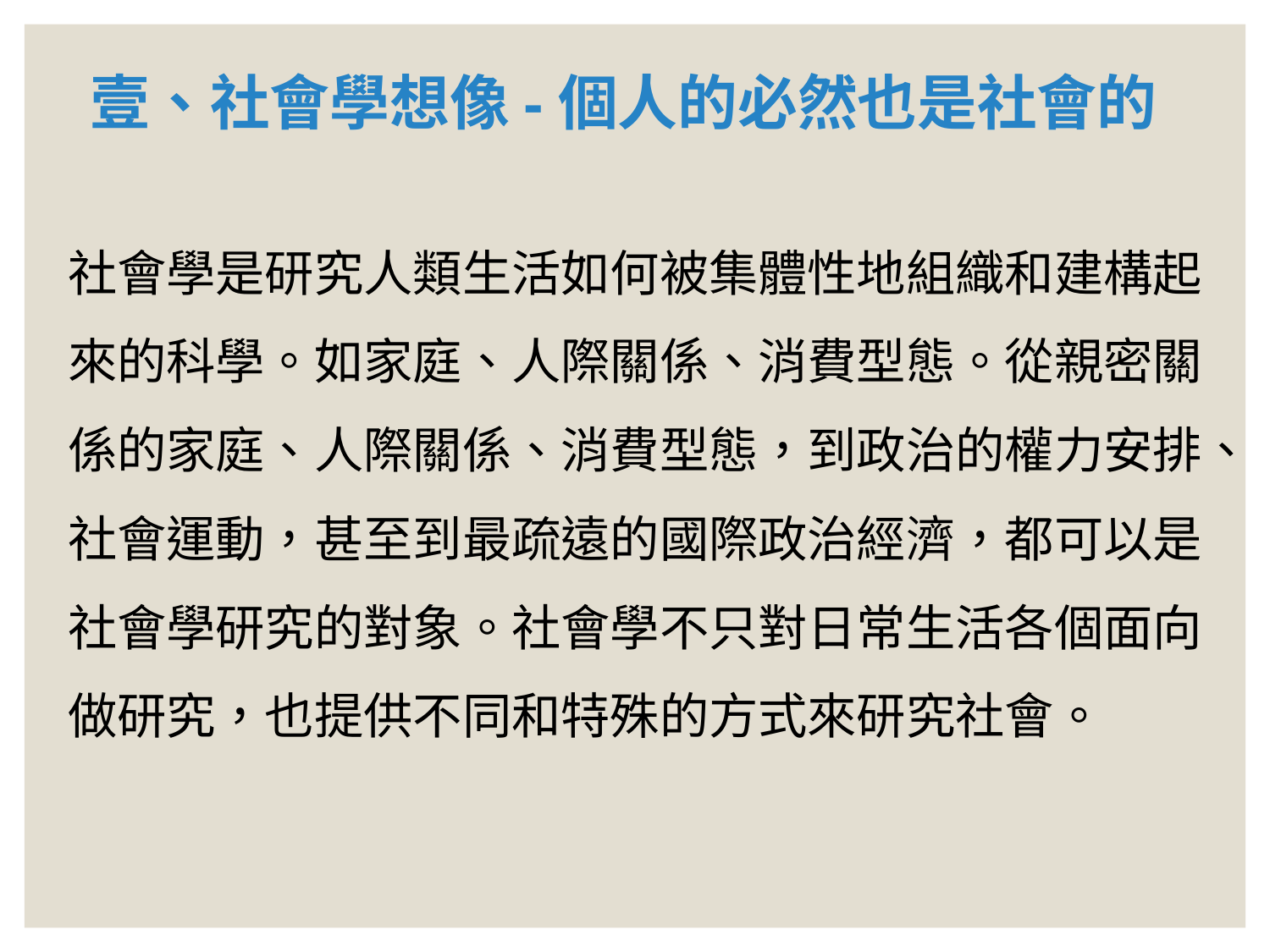

# 壹、社會學想像-個人的必然也是社會的
社會學是研究人類生活如何被集體性地組織和建構起來的科學。如家庭、人際關係、消費型態。從親密關係的家庭、人際關係、消費型態，到政治的權力安排、社會運動，甚至到最疏遠的國際政治經濟，都可以是社會學研究的對象。社會學不只對日常生活各個面向做研究，也提供不同和特殊的方式來研究社會。